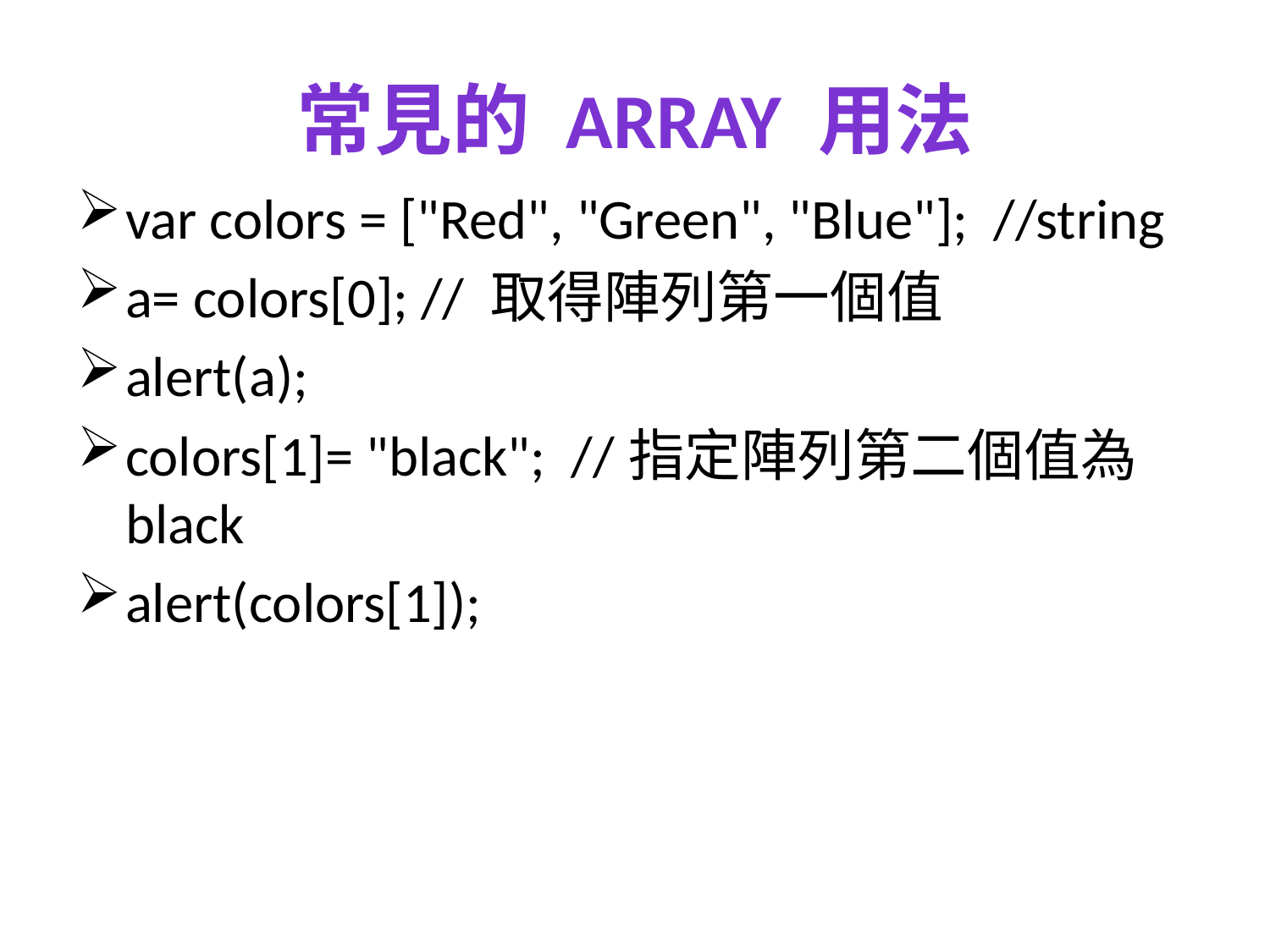

# 常見的 Array 用法
var colors = ["Red", "Green", "Blue"];  //string
a= colors[0]; // 取得陣列第一個值
alert(a);
colors[1]= "black";  //指定陣列第二個值為 black
alert(colors[1]);